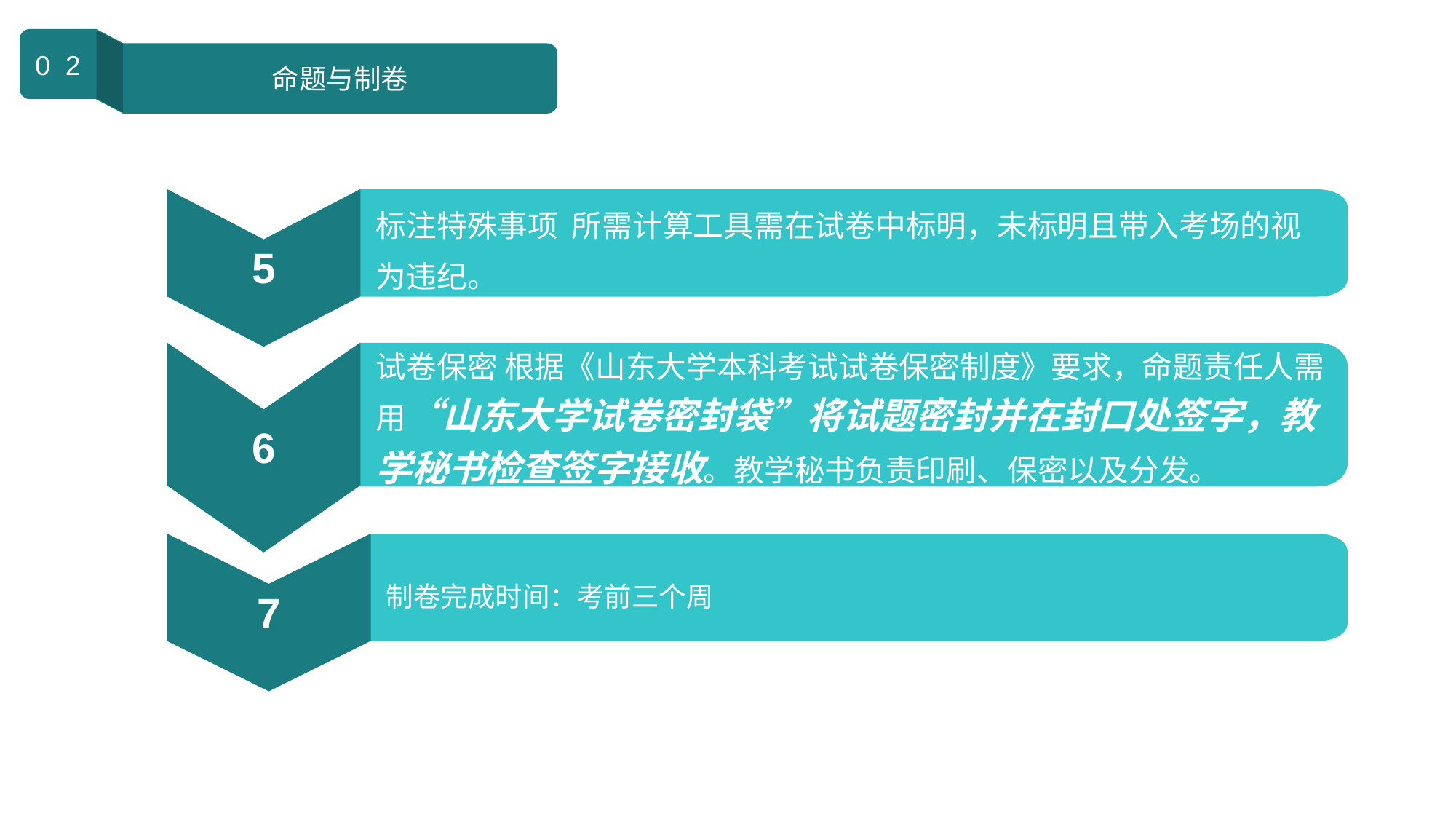

0  2

命题与制卷
5
标注特殊事项  所需计算工具需在试卷中标明，未标明且带入考场的视为违纪。
6
试卷保密 根据《山东大学本科考试试卷保密制度》要求，命题责任人需用“山东大学试卷密封袋”将试题密封并在封口处签字，教学秘书检查签字接收。教学秘书负责印刷、保密以及分发。
7
制卷完成时间：考前三个周